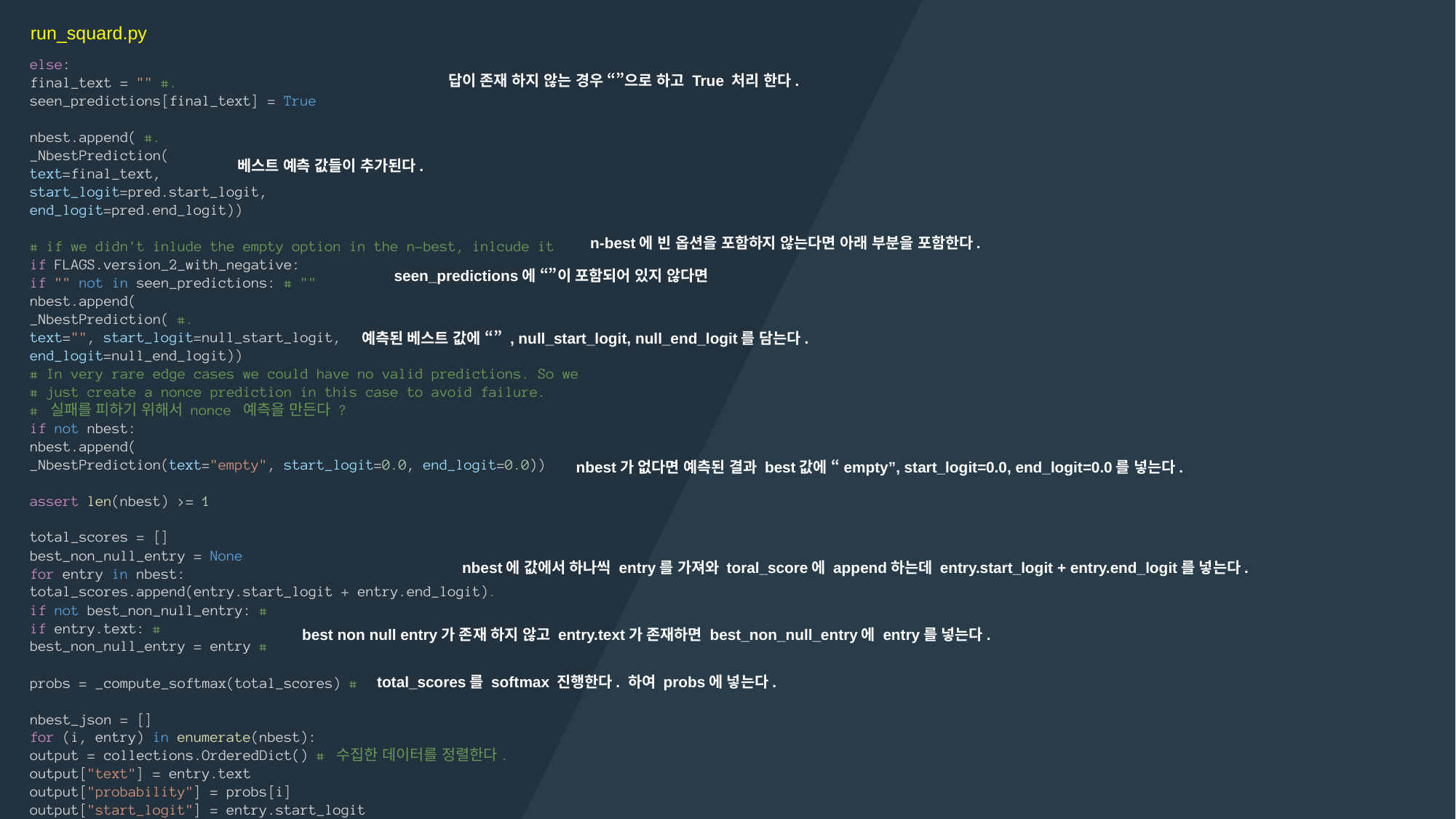

run_squard.py
else:
final_text = "" #.
seen_predictions[final_text] = True
nbest.append( #.
_NbestPrediction(
text=final_text,
start_logit=pred.start_logit,
end_logit=pred.end_logit))
# if we didn't inlude the empty option in the n-best, inlcude it
if FLAGS.version_2_with_negative:
if "" not in seen_predictions: # ""
nbest.append(
_NbestPrediction( #.
text="", start_logit=null_start_logit,
end_logit=null_end_logit))
# In very rare edge cases we could have no valid predictions. So we
# just create a nonce prediction in this case to avoid failure.
# 실패를 피하기 위해서 nonce 예측을 만든다 ?
if not nbest:
nbest.append(
_NbestPrediction(text="empty", start_logit=0.0, end_logit=0.0))
assert len(nbest) >= 1
total_scores = []
best_non_null_entry = None
for entry in nbest:
total_scores.append(entry.start_logit + entry.end_logit).
if not best_non_null_entry: #
if entry.text: #
best_non_null_entry = entry #
probs = _compute_softmax(total_scores) #
nbest_json = []
for (i, entry) in enumerate(nbest):
output = collections.OrderedDict() # 수집한 데이터를 정렬한다.
output["text"] = entry.text
output["probability"] = probs[i]
output["start_logit"] = entry.start_logit
output["end_logit"] = entry.end_logit
nbest_json.append(output) # 추가 한다.
assert len(nbest_json) >= 1
if not FLAGS.version_2_with_negative:
all_predictions[example.qas_id] = nbest_json[0]["text"] # 예측 값 가져온다.
else:
# predict "" iff the null score - the score of best non-null > threshold
# threshold을 넘는 최상의 값을 찾는다. # 가장 큰 포지션 값. score_null = 1000000
score_diff = score_null - best_non_null_entry.start_logit - (
best_non_null_entry.end_logit) # start logit에서 end logit을 뺀다는 것은 어떤의미 인가? 그리고 score_null 뺀다.
scores_diff_json[example.qas_id] = score_diff # scores diff json에 무조건 넣는다.
if score_diff > FLAGS.null_score_diff_threshold: # theadhold diff 값보다 높으면
all_predictions[example.qas_id] = "" # all predictions에 ""을 넣는다.
else:
all_predictions[example.qas_id] = best_non_null_entry.text # 그냥 베스트 값을 넣는다.
all_nbest_json[example.qas_id] = nbest_json # json 값을 all_nbest_json값에 넣어준다.
with tf.gfile.GFile(output_prediction_file, "w") as writer: # output_prediction_file 저장한다.
writer.write(json.dumps(all_predictions, indent=4) + "\n")
with tf.gfile.GFile(output_nbest_file, "w") as writer: # output_nbest_file 저장한다.
writer.write(json.dumps(all_nbest_json, indent=4) + "\n")
if FLAGS.version_2_with_negative:
with tf.gfile.GFile(output_null_log_odds_file, "w") as writer:
writer.write(json.dumps(scores_diff_json, indent=4) + "\n")
답이 존재 하지 않는 경우 “”으로 하고 True 처리 한다.
베스트 예측 값들이 추가된다.
n-best에 빈 옵션을 포함하지 않는다면 아래 부분을 포함한다.
seen_predictions에 “”이 포함되어 있지 않다면
예측된 베스트 값에 “” , null_start_logit, null_end_logit를 담는다.

nbest가 없다면 예측된 결과 best값에 “empty”, start_logit=0.0, end_logit=0.0를 넣는다.
nbest에 값에서 하나씩 entry를 가져와 toral_score에 append하는데 entry.start_logit + entry.end_logit를 넣는다.
best non null entry가 존재 하지 않고 entry.text가 존재하면 best_non_null_entry에 entry를 넣는다.
total_scores를 softmax 진행한다. 하여 probs에 넣는다.